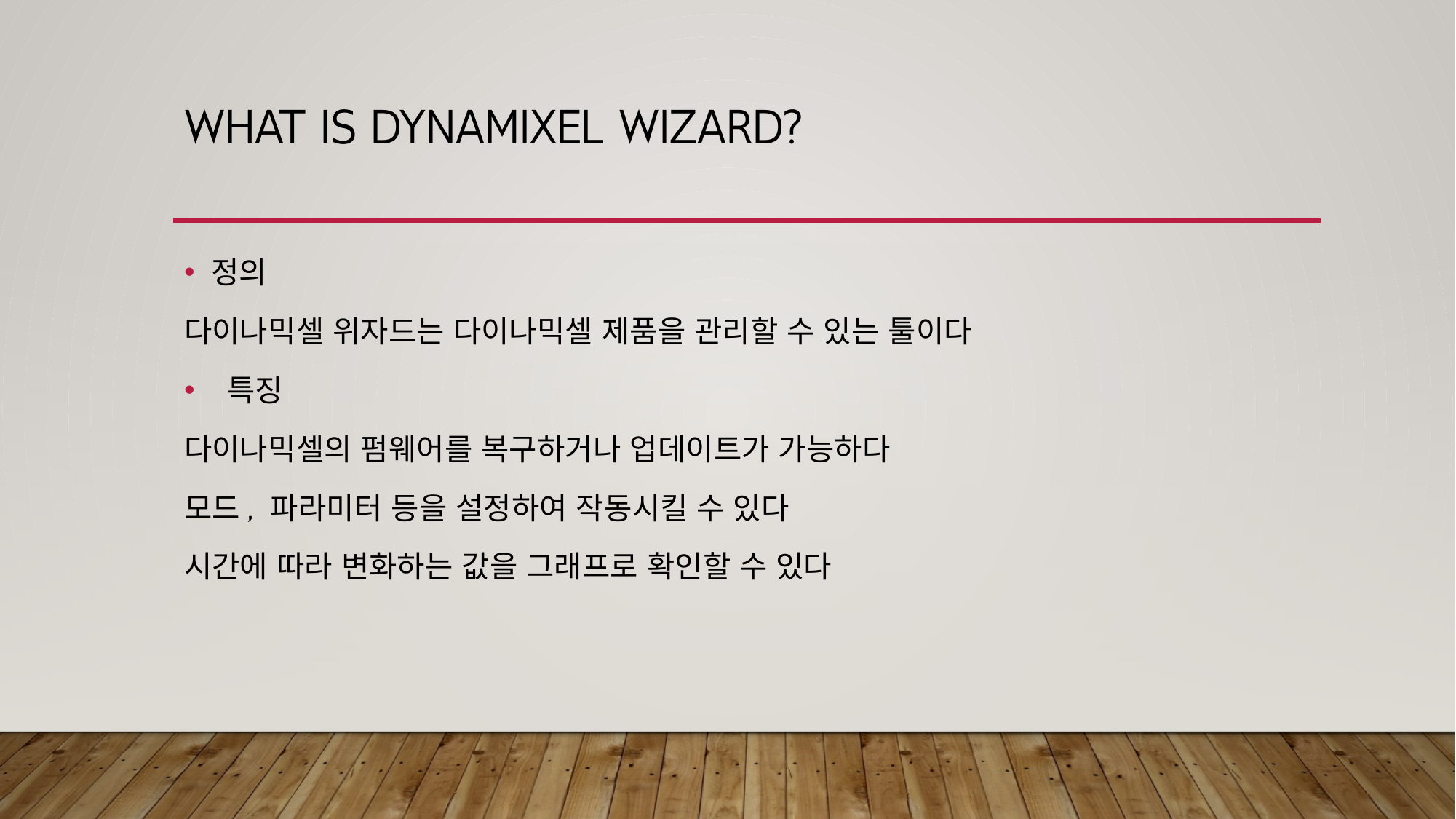

# what is dynamixel wizard?
정의
다이나믹셀 위자드는 다이나믹셀 제품을 관리할 수 있는 툴이다
 특징
다이나믹셀의 펌웨어를 복구하거나 업데이트가 가능하다
모드, 파라미터 등을 설정하여 작동시킬 수 있다
시간에 따라 변화하는 값을 그래프로 확인할 수 있다